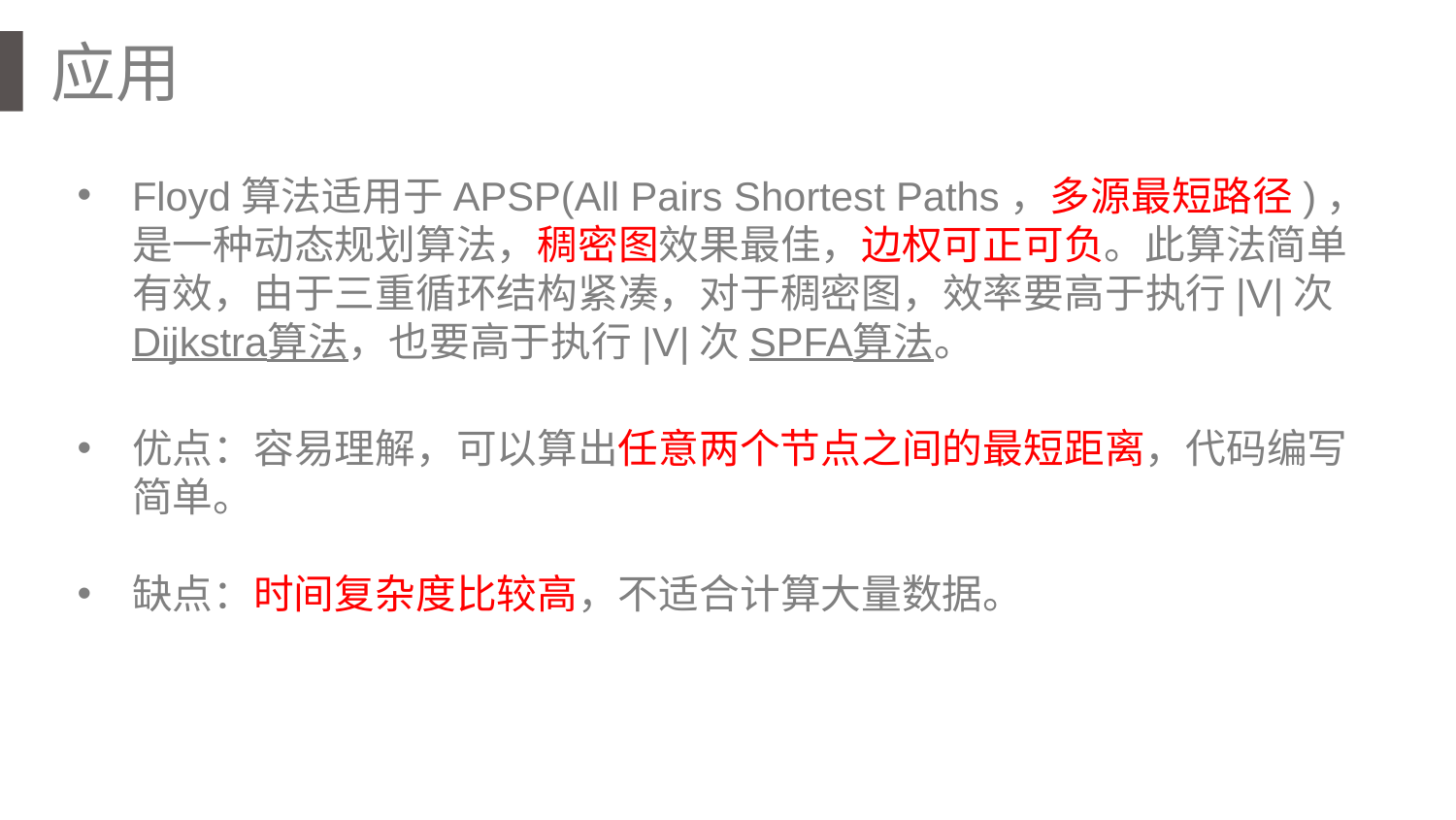

应用

Floyd算法适用于APSP(All Pairs Shortest Paths，多源最短路径)，是一种动态规划算法，稠密图效果最佳，边权可正可负。此算法简单有效，由于三重循环结构紧凑，对于稠密图，效率要高于执行|V|次Dijkstra算法，也要高于执行|V|次SPFA算法。

优点：容易理解，可以算出任意两个节点之间的最短距离，代码编写简单。

缺点：时间复杂度比较高，不适合计算大量数据。